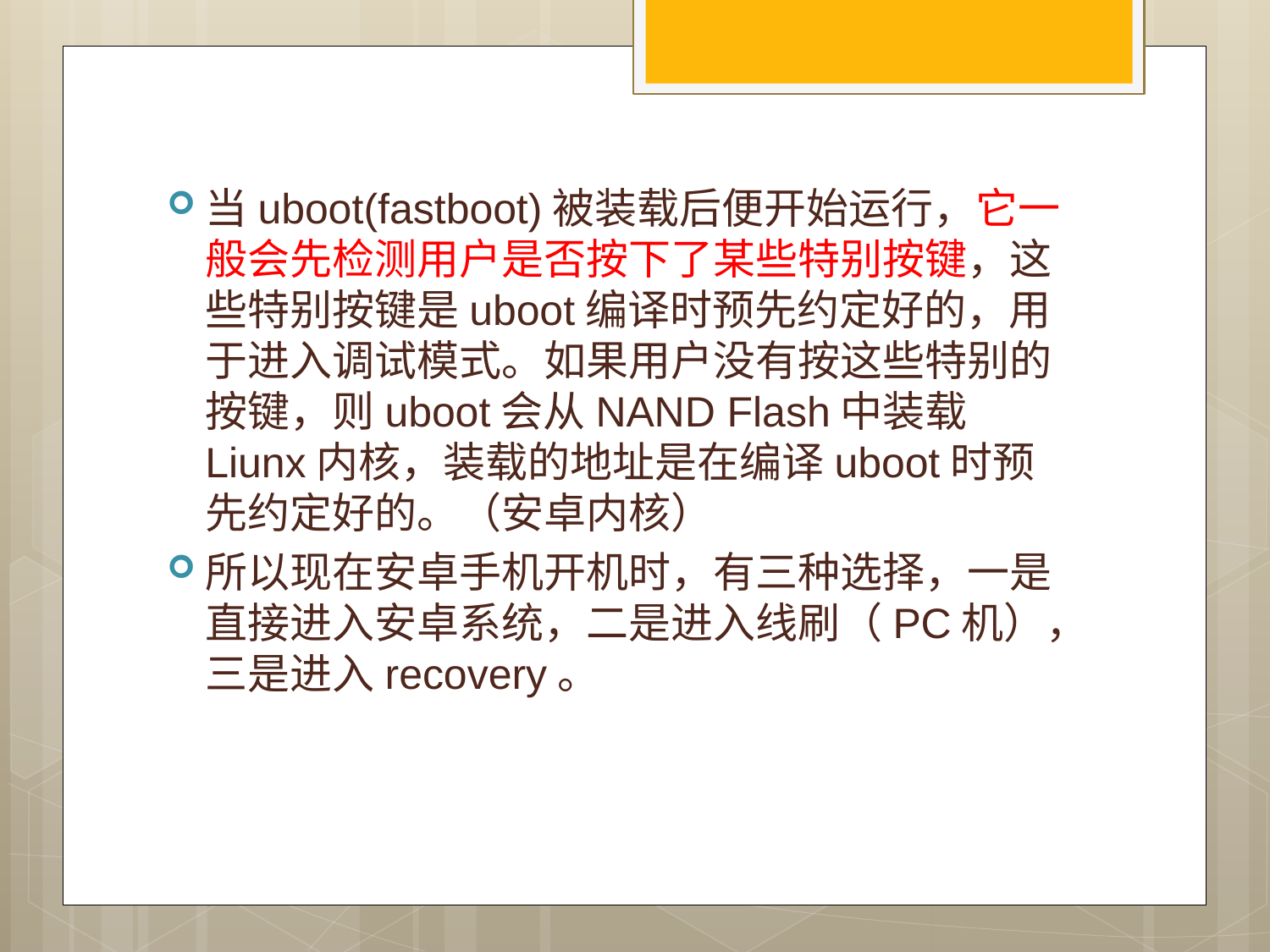

当uboot(fastboot)被装载后便开始运行，它一般会先检测用户是否按下了某些特别按键，这些特别按键是uboot编译时预先约定好的，用于进入调试模式。如果用户没有按这些特别的按键，则uboot会从NAND Flash中装载Liunx内核，装载的地址是在编译uboot时预先约定好的。（安卓内核）
所以现在安卓手机开机时，有三种选择，一是直接进入安卓系统，二是进入线刷（PC机），三是进入recovery。